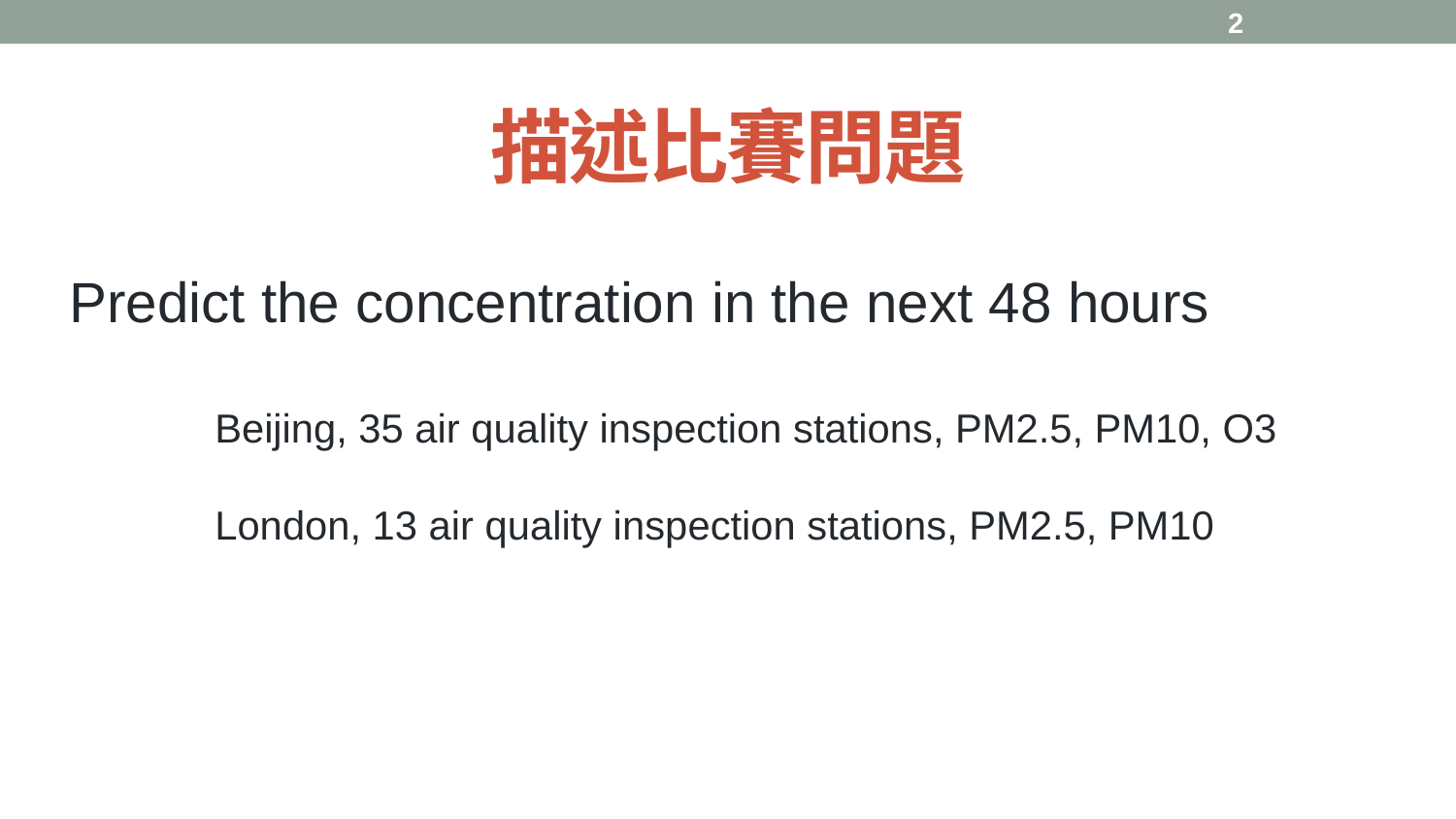

# 描述比賽問題
Predict the concentration in the next 48 hours

	Beijing, 35 air quality inspection stations, PM2.5, PM10, O3

	London, 13 air quality inspection stations, PM2.5, PM10

2